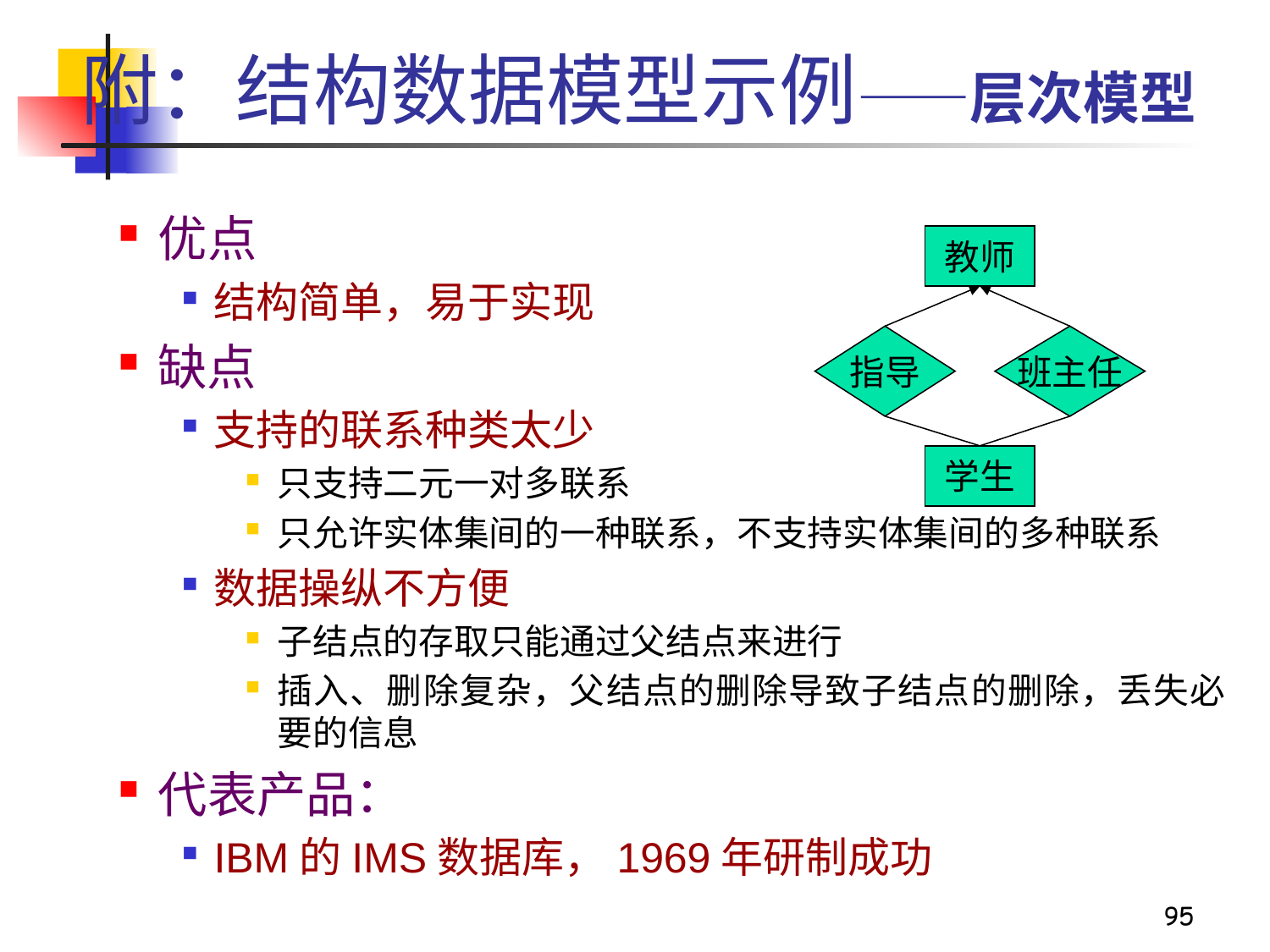

# 附：结构数据模型示例——层次模型
优点
结构简单，易于实现
缺点
支持的联系种类太少
只支持二元一对多联系
只允许实体集间的一种联系，不支持实体集间的多种联系
数据操纵不方便
子结点的存取只能通过父结点来进行
插入、删除复杂，父结点的删除导致子结点的删除，丢失必要的信息
代表产品：
IBM的IMS数据库，1969年研制成功
教师
指导
班主任
学生
95